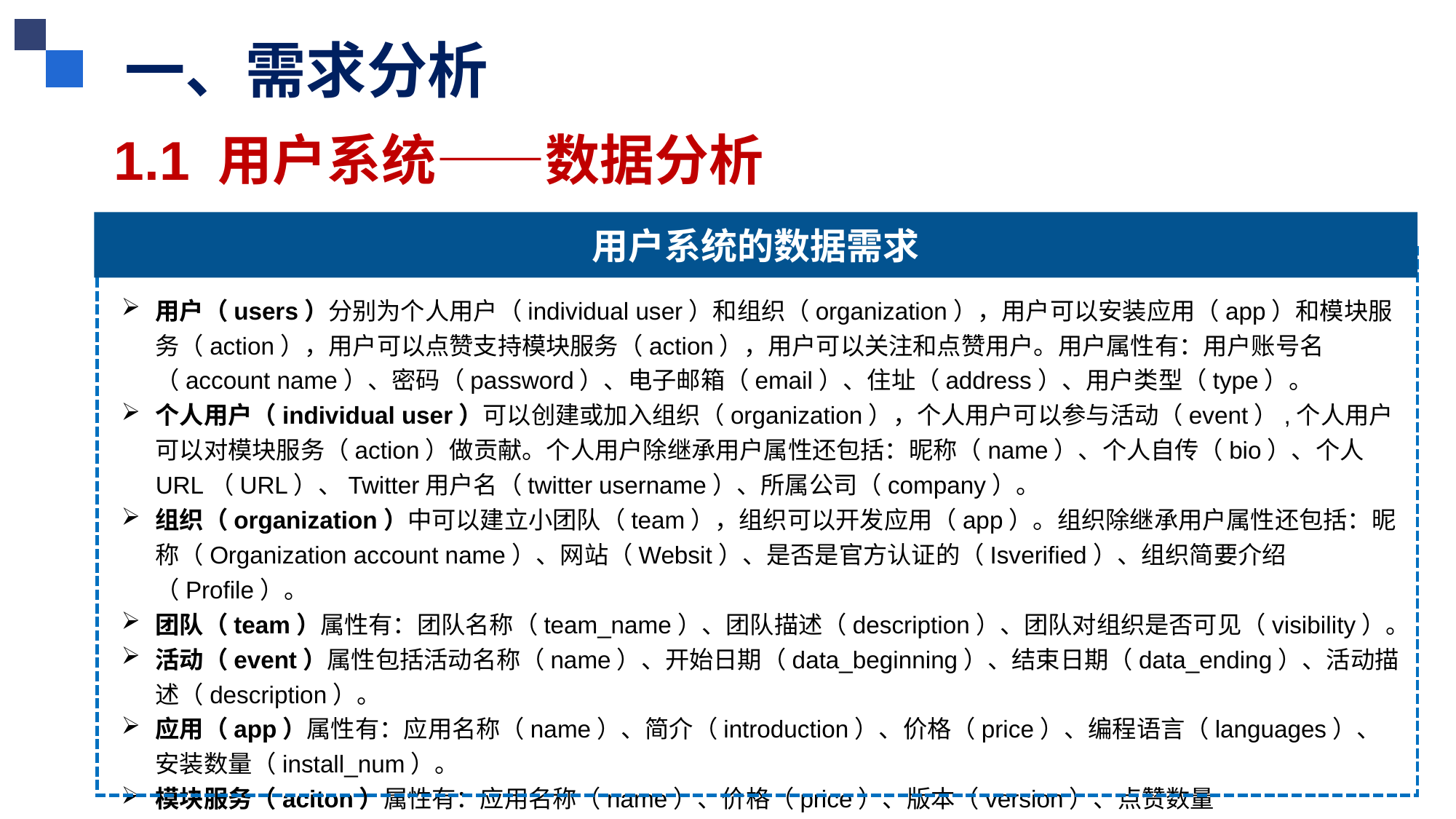

一、需求分析

1.1 用户系统——数据分析
用户系统的数据需求

用户（users）分别为个人用户（individual user）和组织（organization），用户可以安装应用（app）和模块服务（action），用户可以点赞支持模块服务（action），用户可以关注和点赞用户。用户属性有：用户账号名（account name）、密码（password）、电子邮箱（email）、住址（address）、用户类型（type）。
个人用户（individual user）可以创建或加入组织（organization），个人用户可以参与活动（event）,个人用户可以对模块服务（action）做贡献。个人用户除继承用户属性还包括：昵称（name）、个人自传（bio）、个人URL（URL）、Twitter用户名（twitter username）、所属公司（company）。
组织（organization）中可以建立小团队（team），组织可以开发应用（app）。组织除继承用户属性还包括：昵称（Organization account name）、网站（Websit）、是否是官方认证的（Isverified）、组织简要介绍（Profile）。
团队（team）属性有：团队名称（team_name）、团队描述（description）、团队对组织是否可见（visibility）。
活动（event）属性包括活动名称（name）、开始日期（data_beginning）、结束日期（data_ending）、活动描述（description）。
应用（app）属性有：应用名称（name）、简介（introduction）、价格（price）、编程语言（languages）、安装数量（install_num）。
模块服务（aciton）属性有：应用名称（name）、价格（price）、版本（version）、点赞数量（stars_number）。